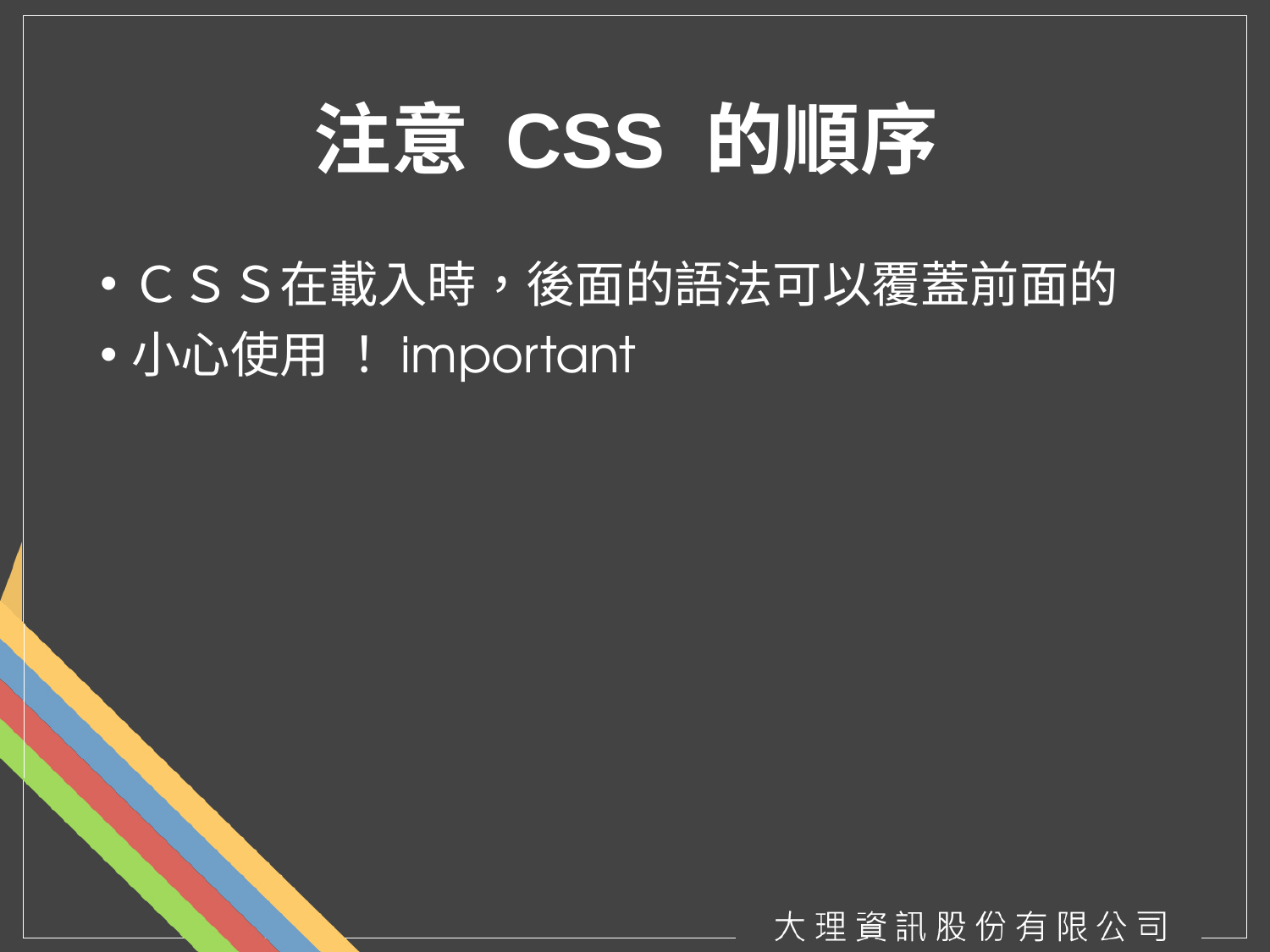

# 注意 CSS 的順序
ＣＳＳ在載入時，後面的語法可以覆蓋前面的
小心使用 ！important